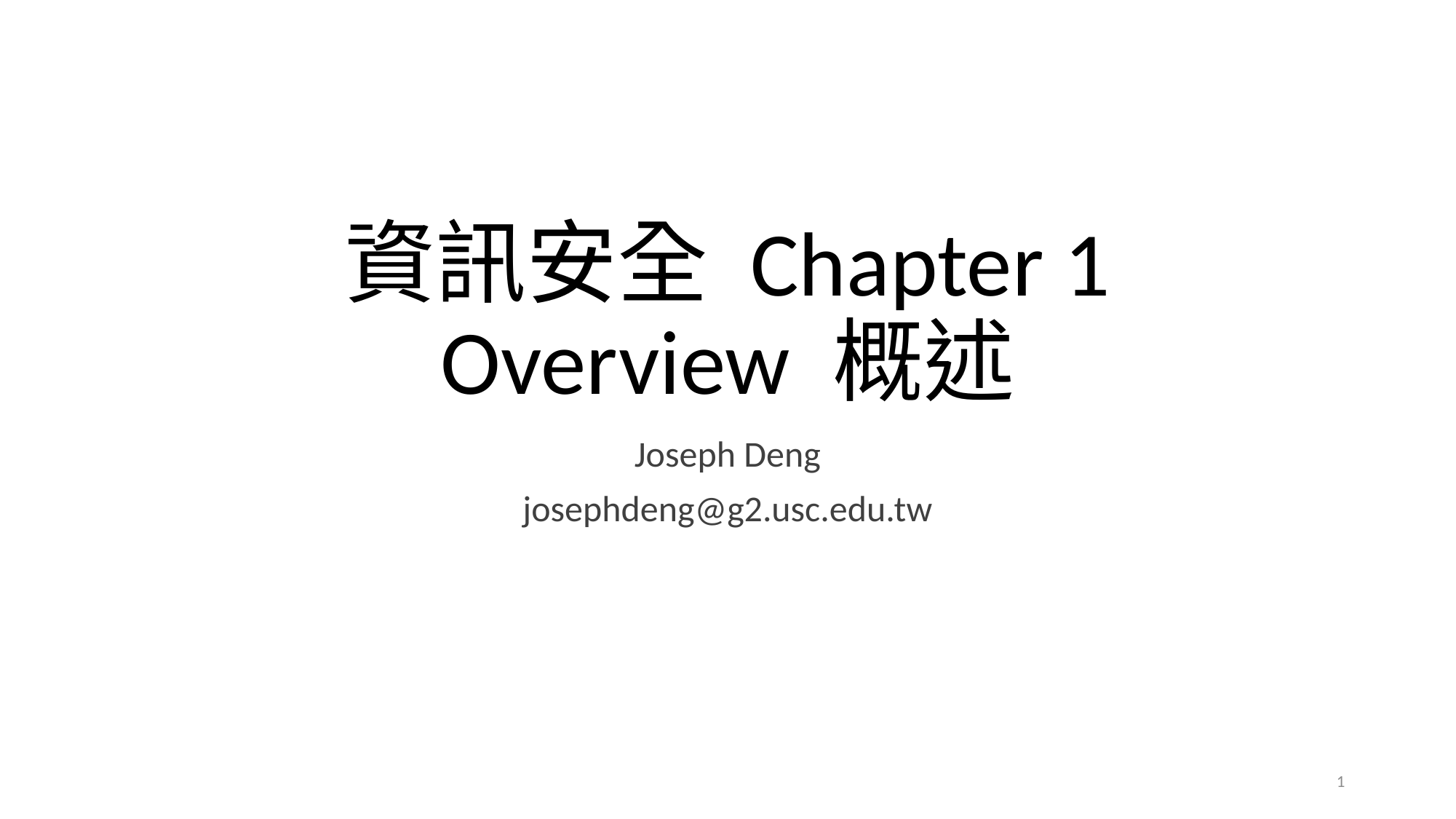

# 資訊安全 Chapter 1 Overview 概述
Joseph Deng
josephdeng@g2.usc.edu.tw
1